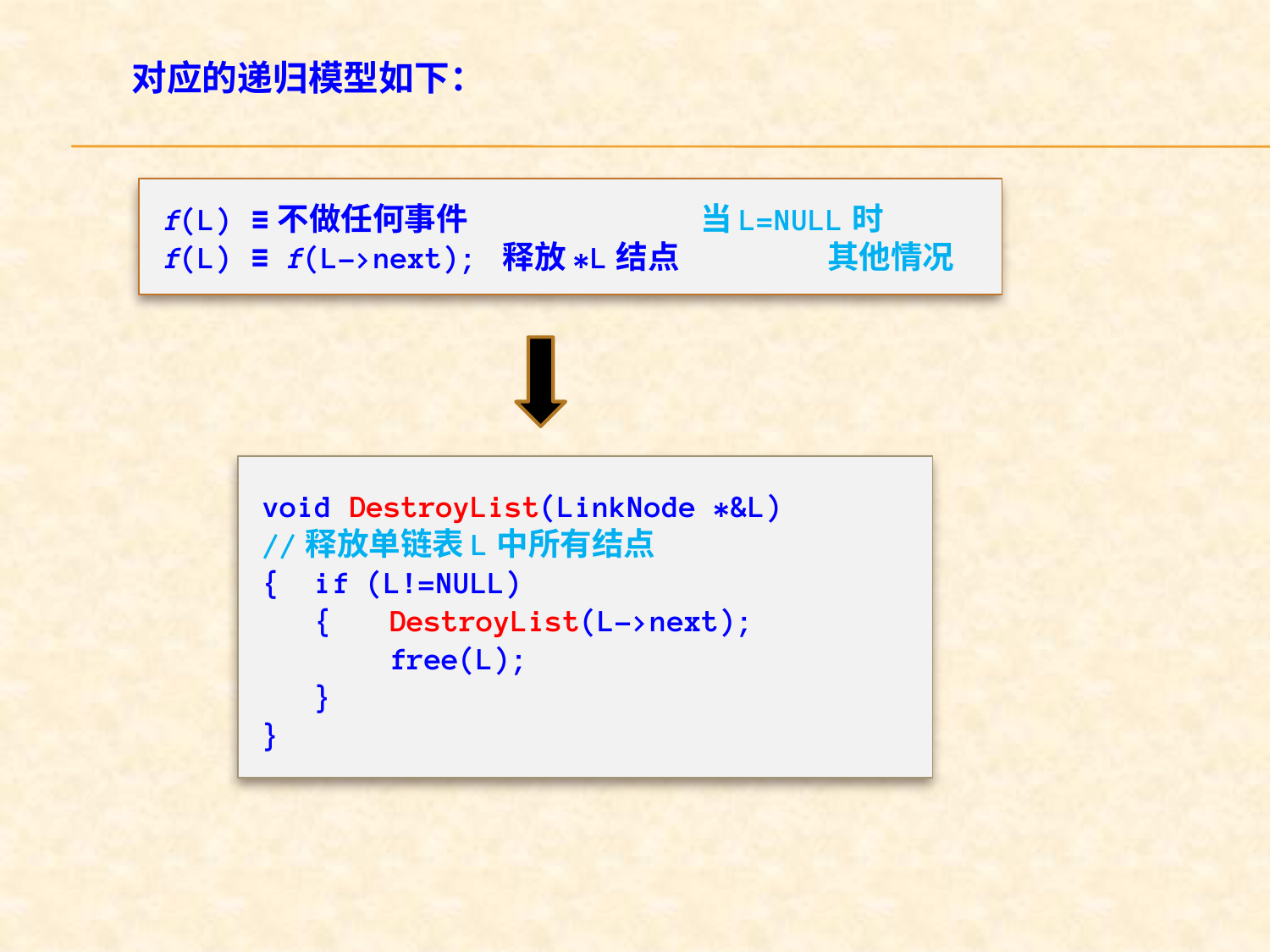

对应的递归模型如下：
f(L) ≡不做任何事件		    当L=NULL时
f(L) ≡ f(L->next); 释放*L结点	    其他情况

void DestroyList(LinkNode *&L)
//释放单链表L中所有结点
{  if (L!=NULL)
   {	DestroyList(L->next);
	free(L);
   }
}
45